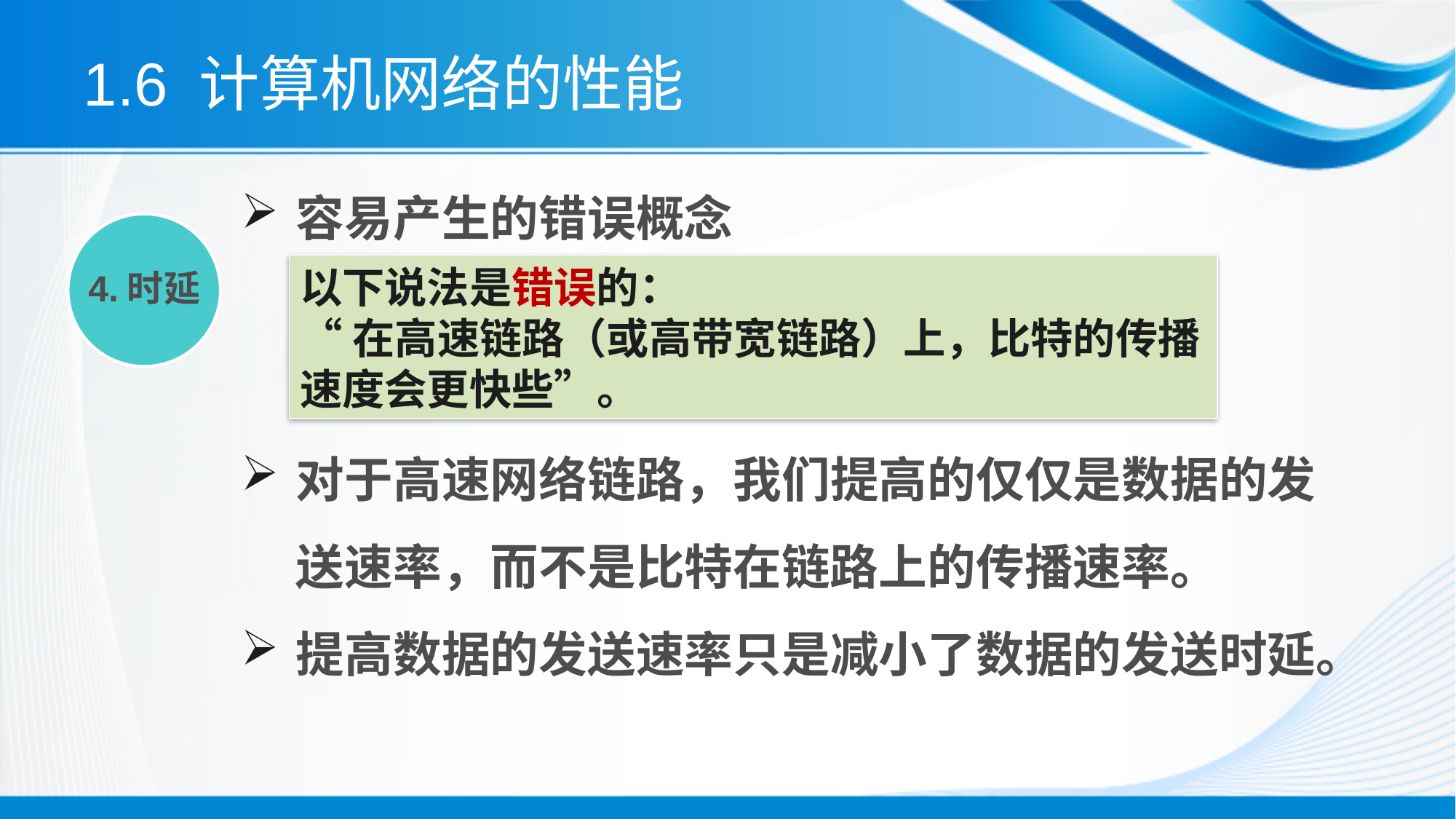

# 1.6 计算机网络的性能
容易产生的错误概念

对于高速网络链路，我们提高的仅仅是数据的发送速率，而不是比特在链路上的传播速率。
提高数据的发送速率只是减小了数据的发送时延。

4.时延
以下说法是错误的：
“在高速链路（或高带宽链路）上，比特的传播速度会更快些”。